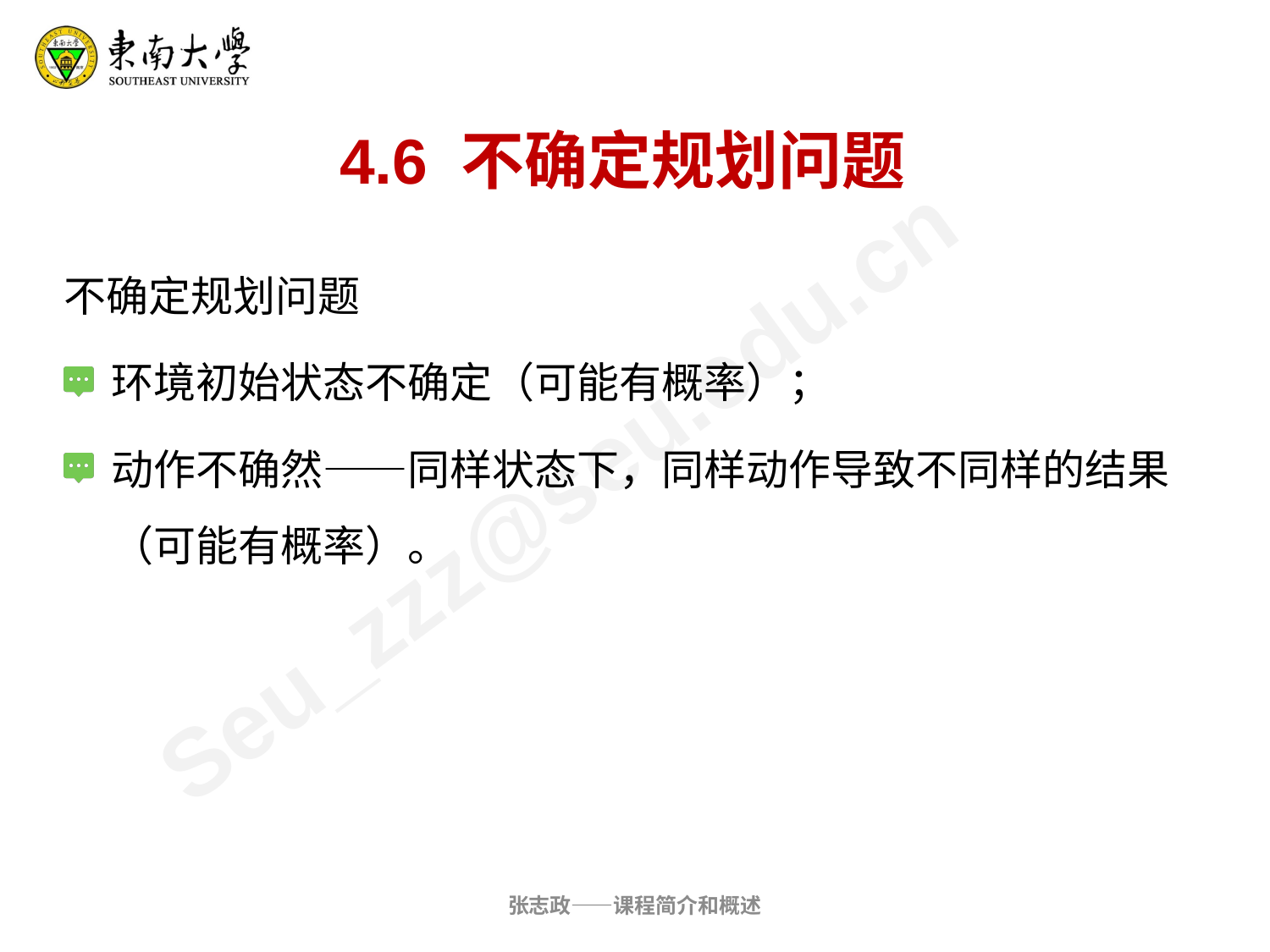

4.6 不确定规划问题
不确定规划问题
环境初始状态不确定（可能有概率）；
动作不确然——同样状态下，同样动作导致不同样的结果（可能有概率）。

张志政——课程简介和概述
45